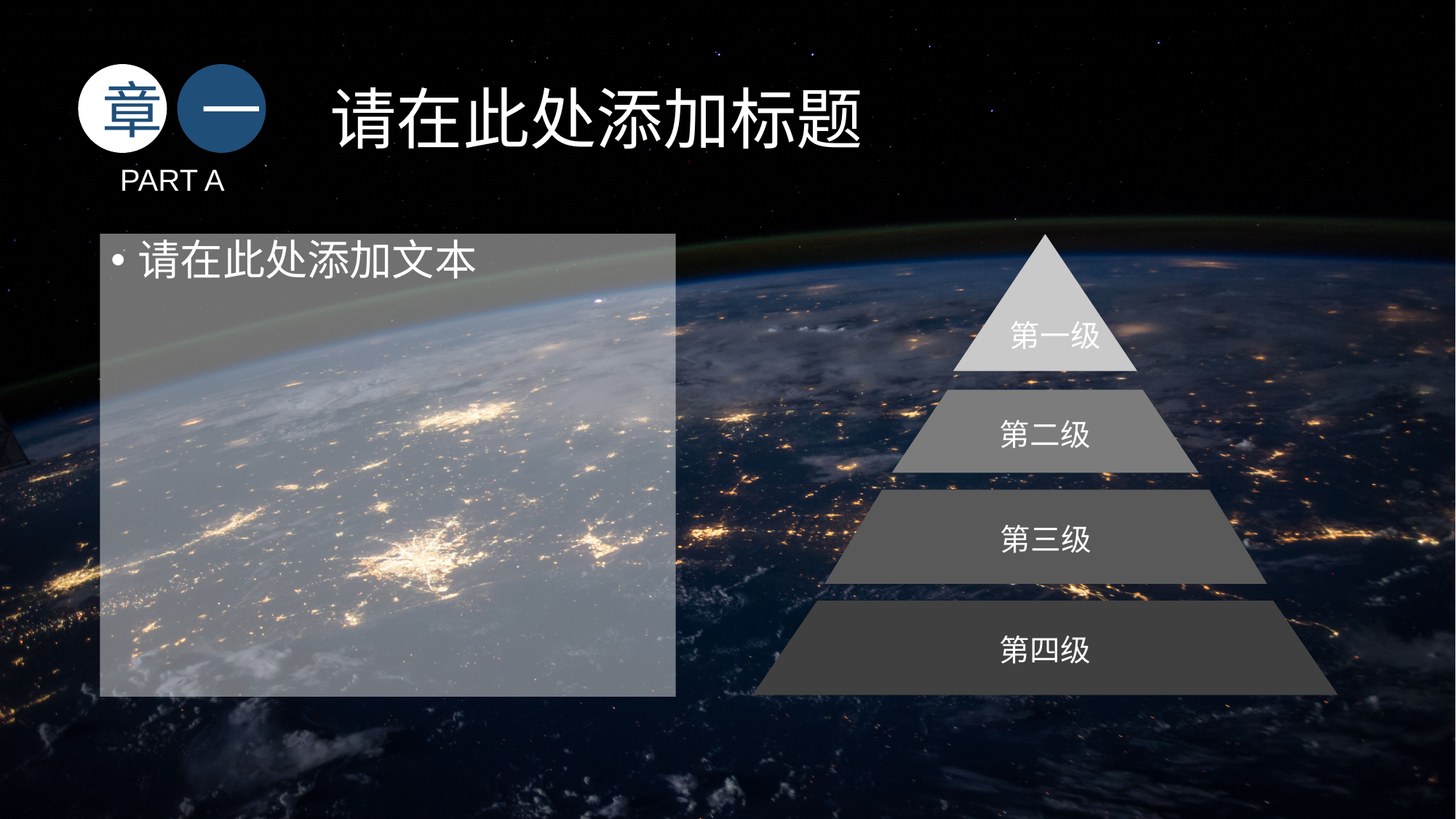

章
一
请在此处添加标题
PART A
请在此处添加文本
第一级
第二级
第三级
第四级